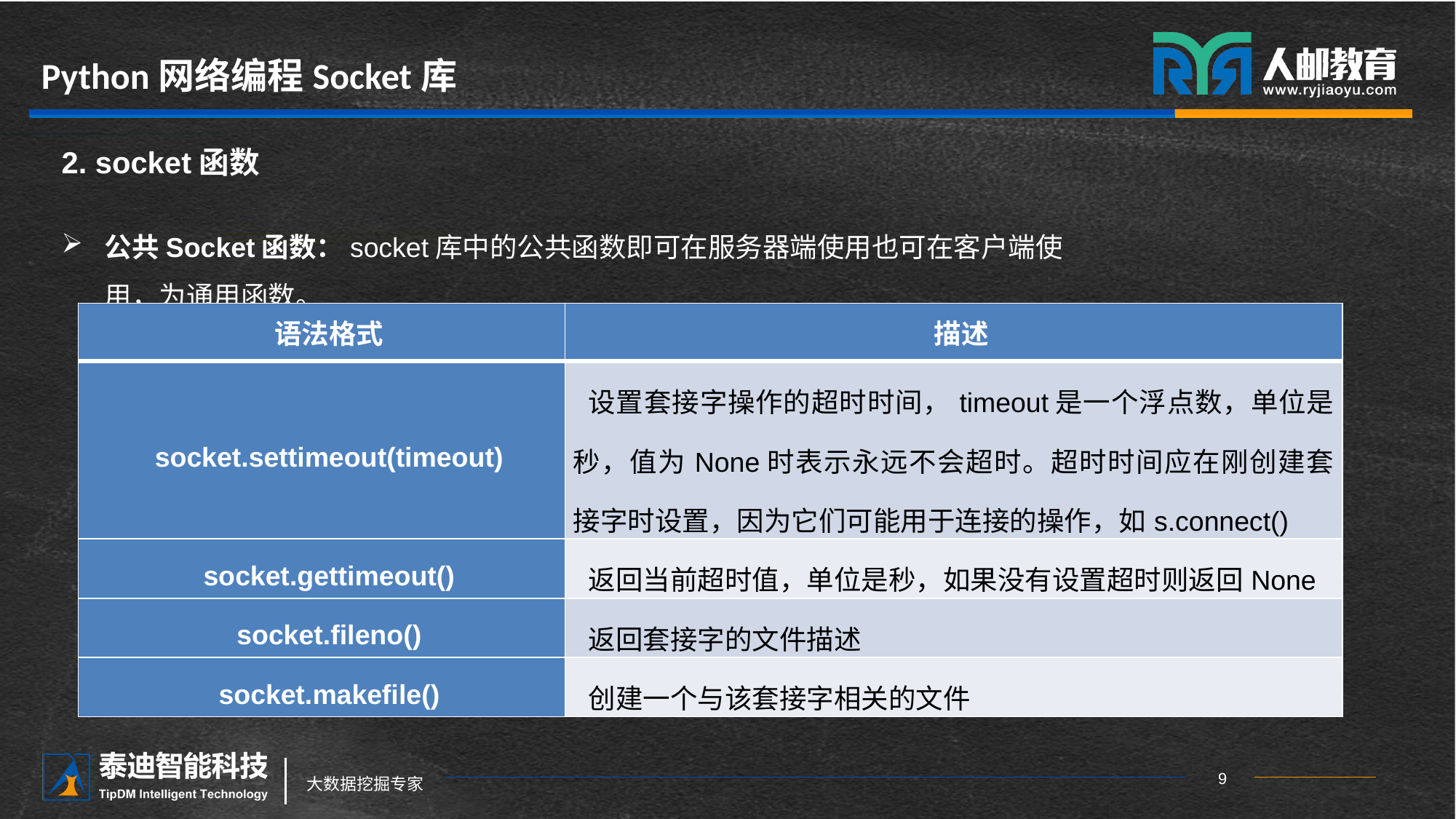

# Python网络编程Socket库
2. socket函数
公共Socket函数：socket库中的公共函数即可在服务器端使用也可在客户端使用，为通用函数。

| 语法格式 | 描述 |
| --- | --- |
| socket.settimeout(timeout) | 设置套接字操作的超时时间，timeout是一个浮点数，单位是秒，值为None时表示永远不会超时。超时时间应在刚创建套接字时设置，因为它们可能用于连接的操作，如s.connect() |
| socket.gettimeout() | 返回当前超时值，单位是秒，如果没有设置超时则返回None |
| socket.fileno() | 返回套接字的文件描述 |
| socket.makefile() | 创建一个与该套接字相关的文件 |